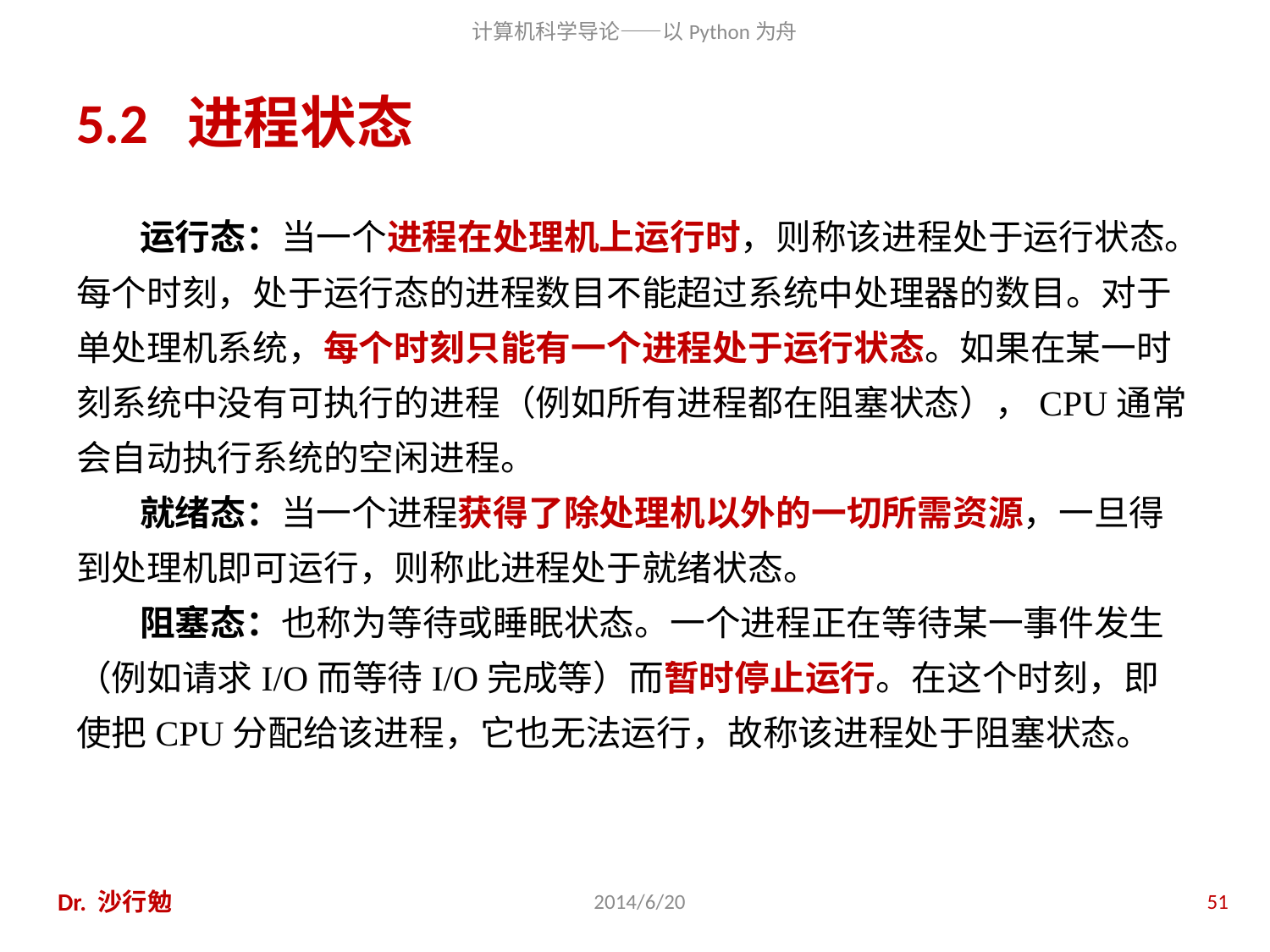

# 5.2  进程状态
运行态：当一个进程在处理机上运行时，则称该进程处于运行状态。每个时刻，处于运行态的进程数目不能超过系统中处理器的数目。对于单处理机系统，每个时刻只能有一个进程处于运行状态。如果在某一时刻系统中没有可执行的进程（例如所有进程都在阻塞状态），CPU通常会自动执行系统的空闲进程。
就绪态：当一个进程获得了除处理机以外的一切所需资源，一旦得到处理机即可运行，则称此进程处于就绪状态。
阻塞态：也称为等待或睡眠状态。一个进程正在等待某一事件发生（例如请求I/O而等待I/O完成等）而暂时停止运行。在这个时刻，即使把CPU分配给该进程，它也无法运行，故称该进程处于阻塞状态。
Dr. 沙行勉
2014/6/20
51